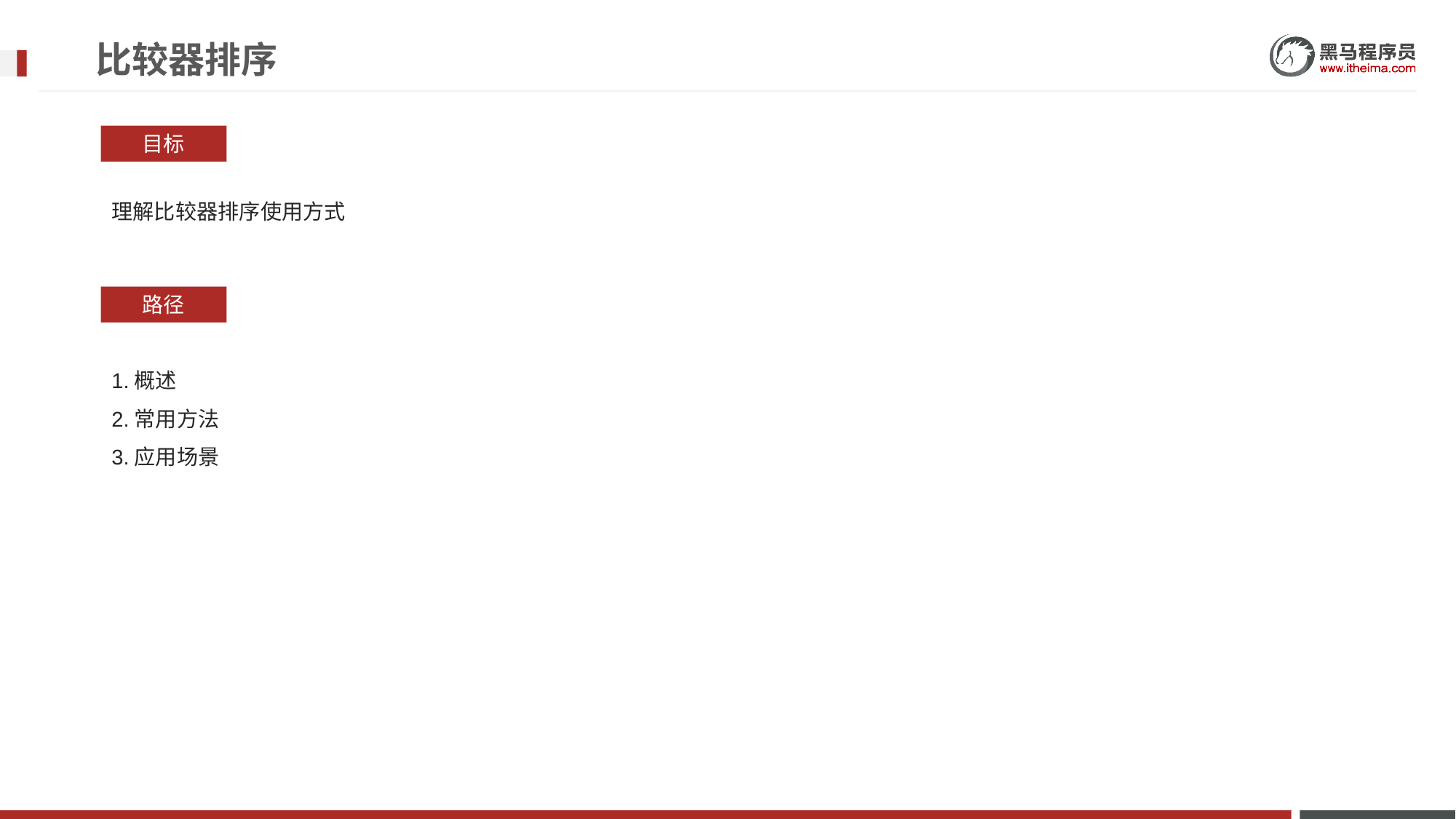

# 比较器排序
目标
理解比较器排序使用方式
路径
1.概述
2.常用方法
3.应用场景